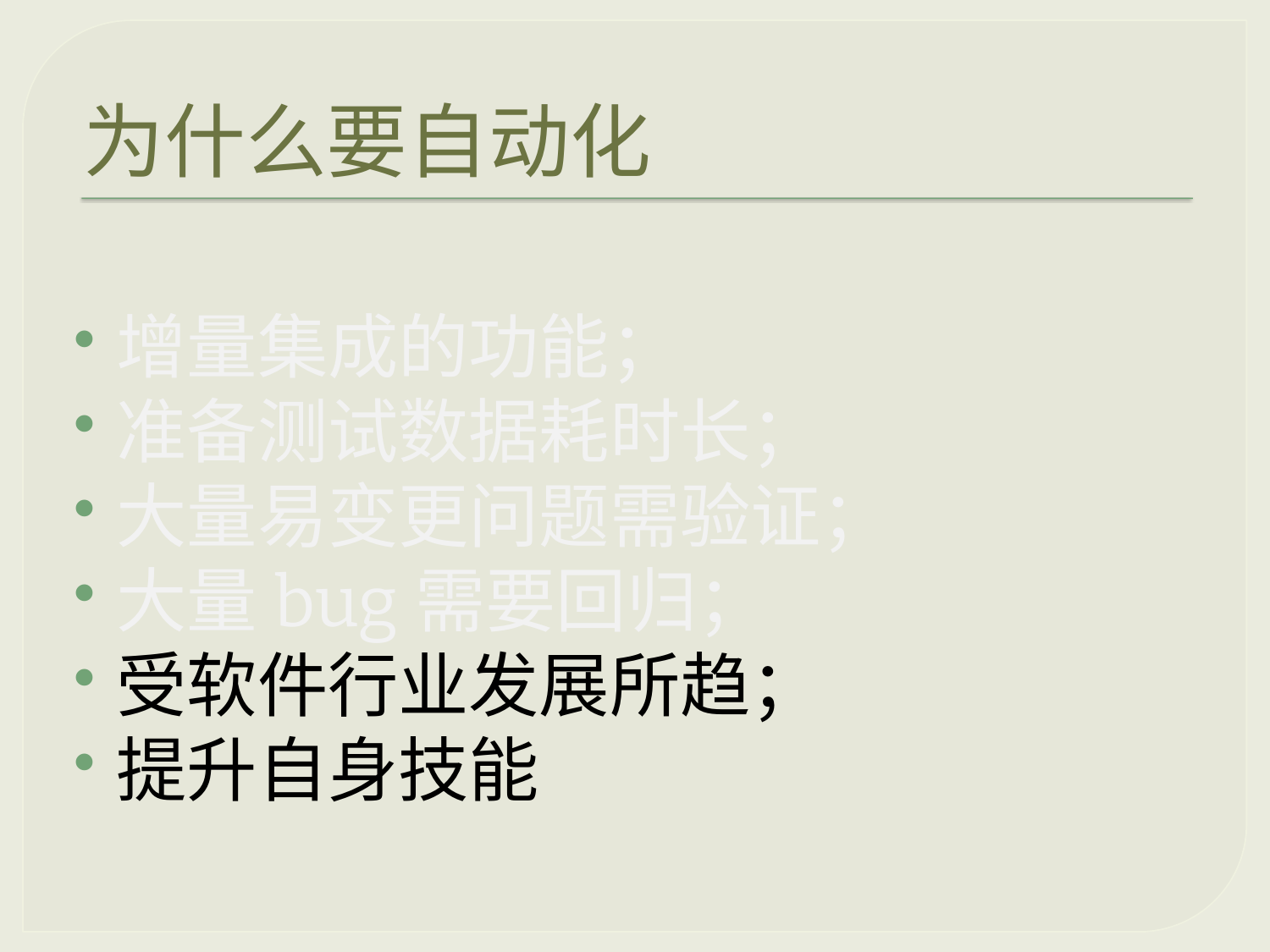

# 为什么要自动化

增量集成的功能；
准备测试数据耗时长；
大量易变更问题需验证；
大量bug需要回归；
受软件行业发展所趋；
提升自身技能